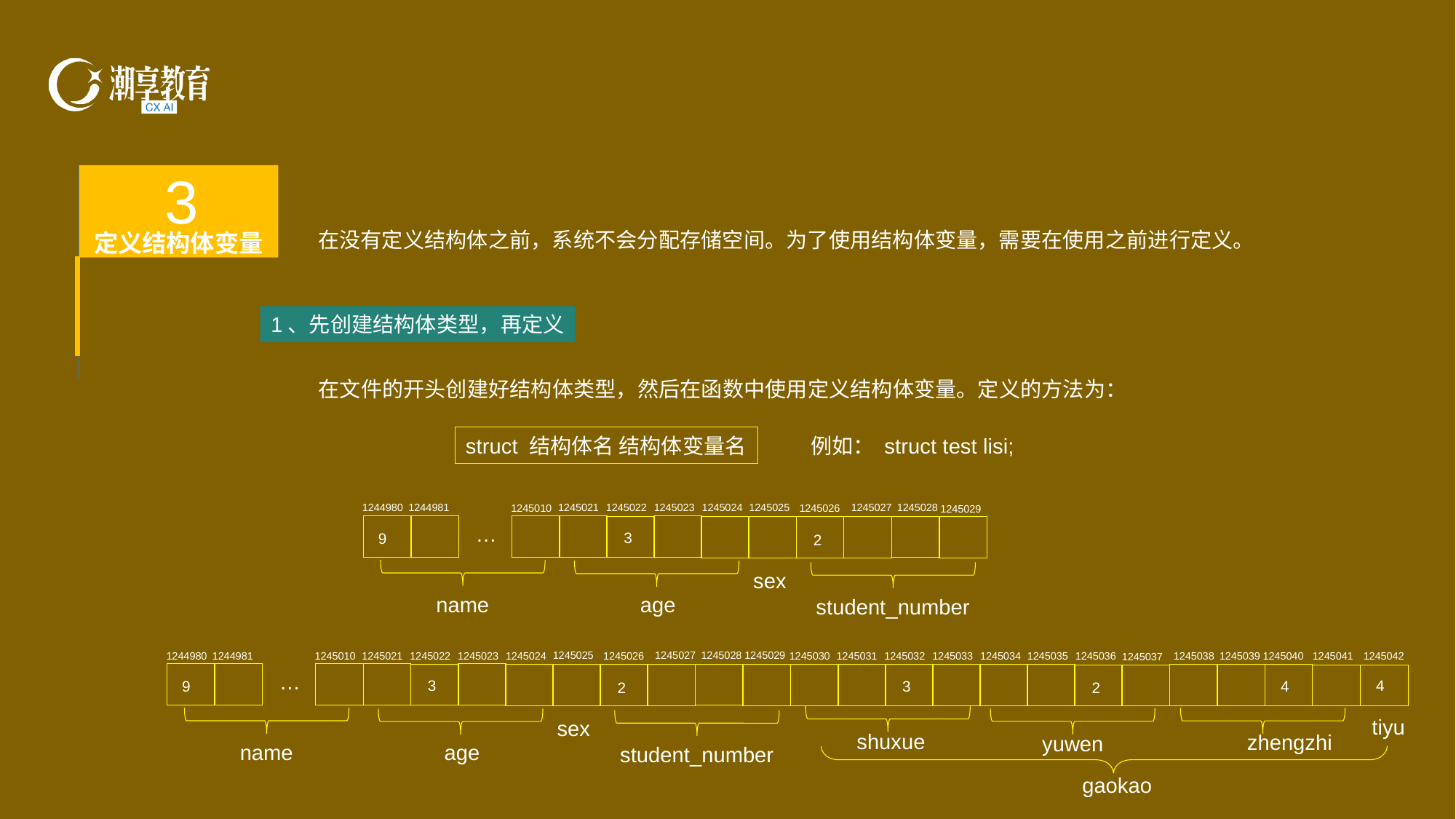

3

定义结构体变量

在没有定义结构体之前，系统不会分配存储空间。为了使用结构体变量，需要在使用之前进行定义。
1、先创建结构体类型，再定义
在文件的开头创建好结构体类型，然后在函数中使用定义结构体变量。定义的方法为：
struct 结构体名 结构体变量名
例如： struct test lisi;

1245027
1245028
1245025
1244980
1244981
1245021
1245022
1245023
1245024
1245026
1245010
1245029
…

3
9
2
sex
age
name
student_number

1245029
1245027
1245028
1245025
1244980
1244981
1245021
1245022
1245023
1245024
1245035
1245036
1245038
1245039
1245040
1245030
1245026
1245042
1245041
1245010
1245031
1245032
1245033
1245034
1245037
…

3
4
3
9
4
2
2
tiyu
sex
shuxue
zhengzhi
yuwen
age
name
student_number

gaokao